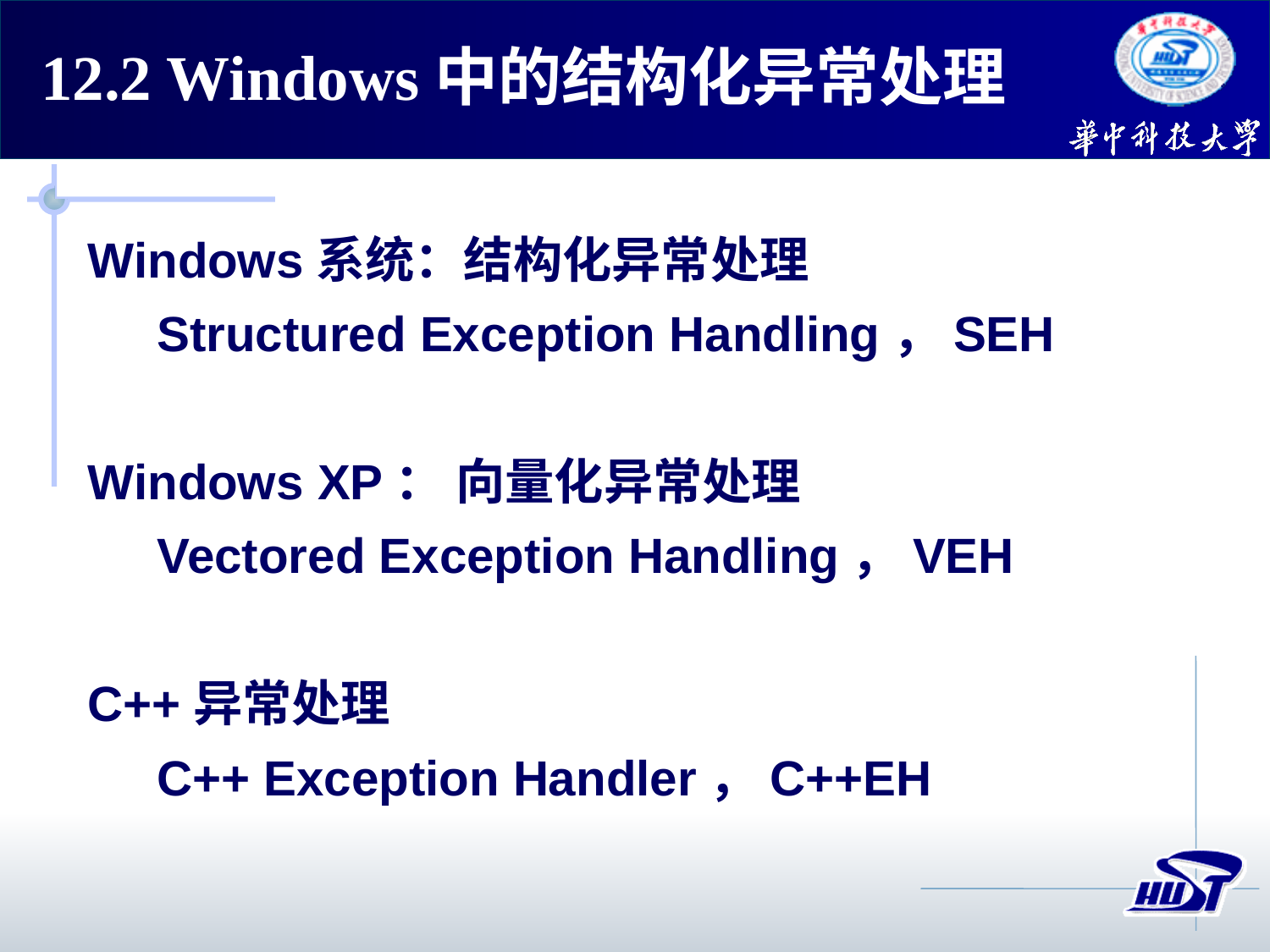

12.2 Windows中的结构化异常处理
Windows系统：结构化异常处理
     Structured Exception Handling，SEH

Windows XP： 向量化异常处理
     Vectored Exception Handling，VEH

C++异常处理
     C++ Exception Handler，C++EH